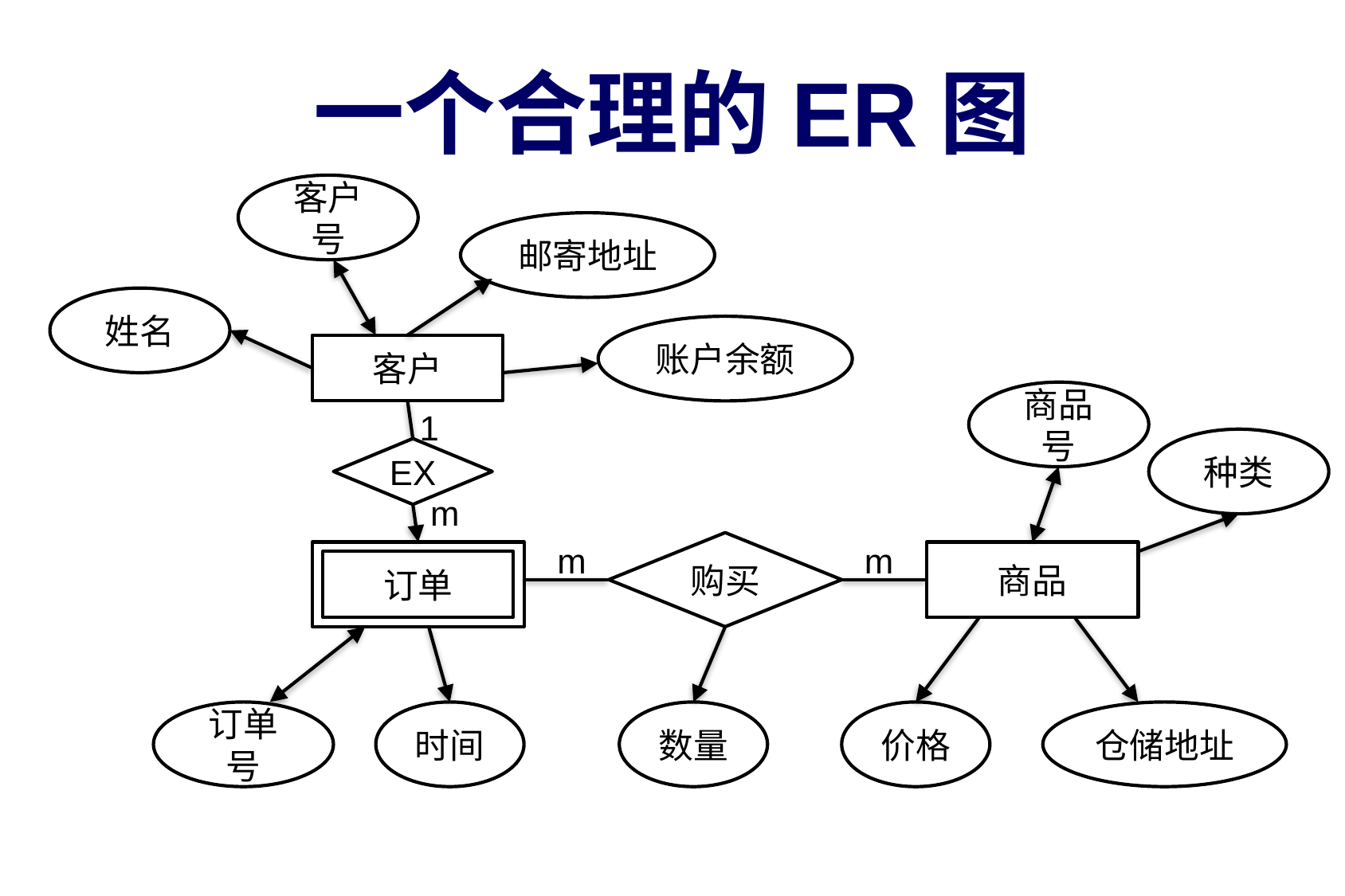

# 一个合理的ER图
客户号
邮寄地址
姓名
账户余额
客户
商品号
1
种类
EX
m
m
购买
m
订单
商品

订单号
时间
数量
价格
仓储地址